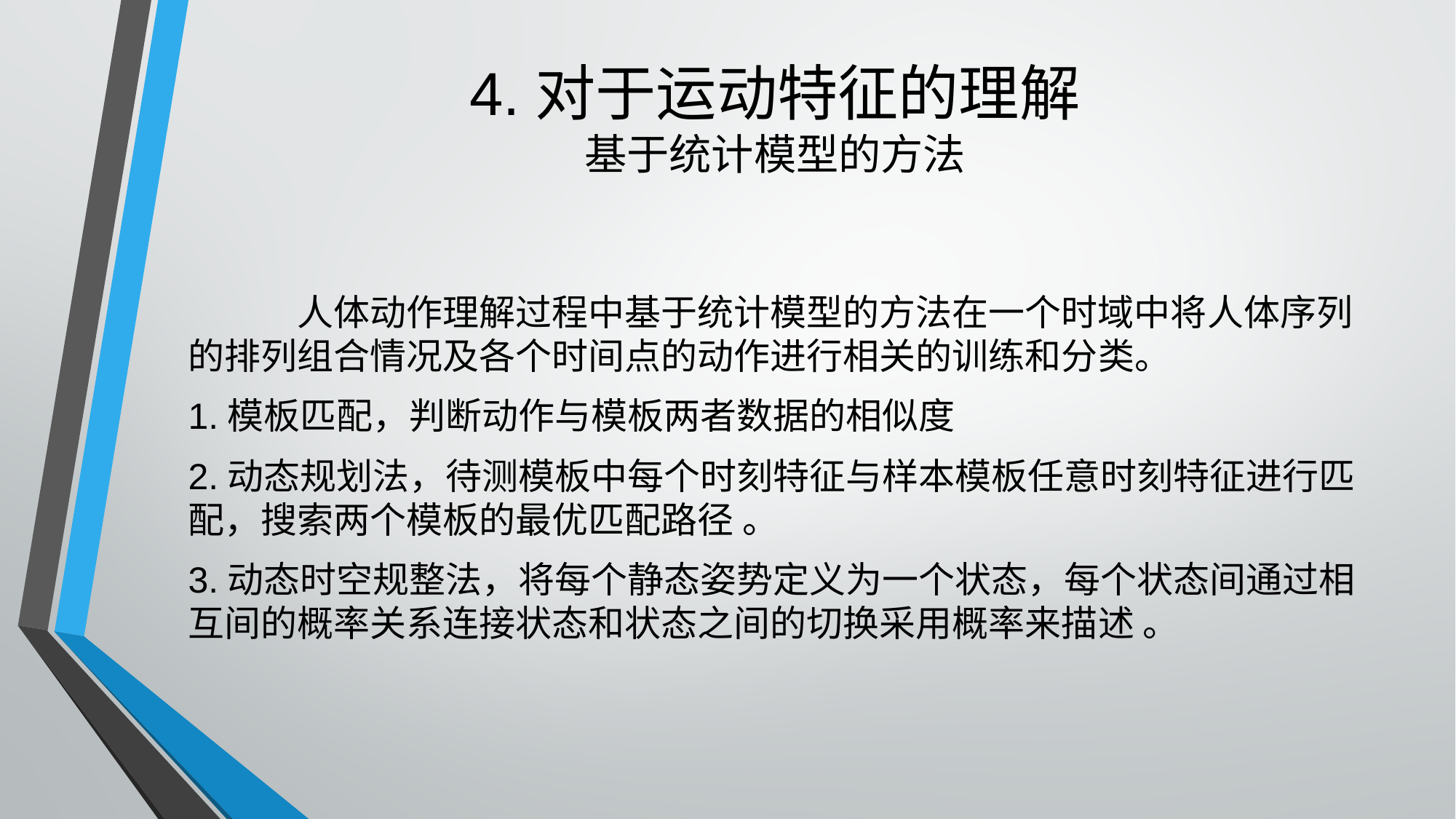

# 4.对于运动特征的理解 基于统计模型的方法
	人体动作理解过程中基于统计模型的方法在一个时域中将人体序列的排列组合情况及各个时间点的动作进行相关的训练和分类。
1.模板匹配，判断动作与模板两者数据的相似度
2.动态规划法，待测模板中每个时刻特征与样本模板任意时刻特征进行匹配，搜索两个模板的最优匹配路径 。
3.动态时空规整法，将每个静态姿势定义为一个状态，每个状态间通过相互间的概率关系连接状态和状态之间的切换采用概率来描述 。